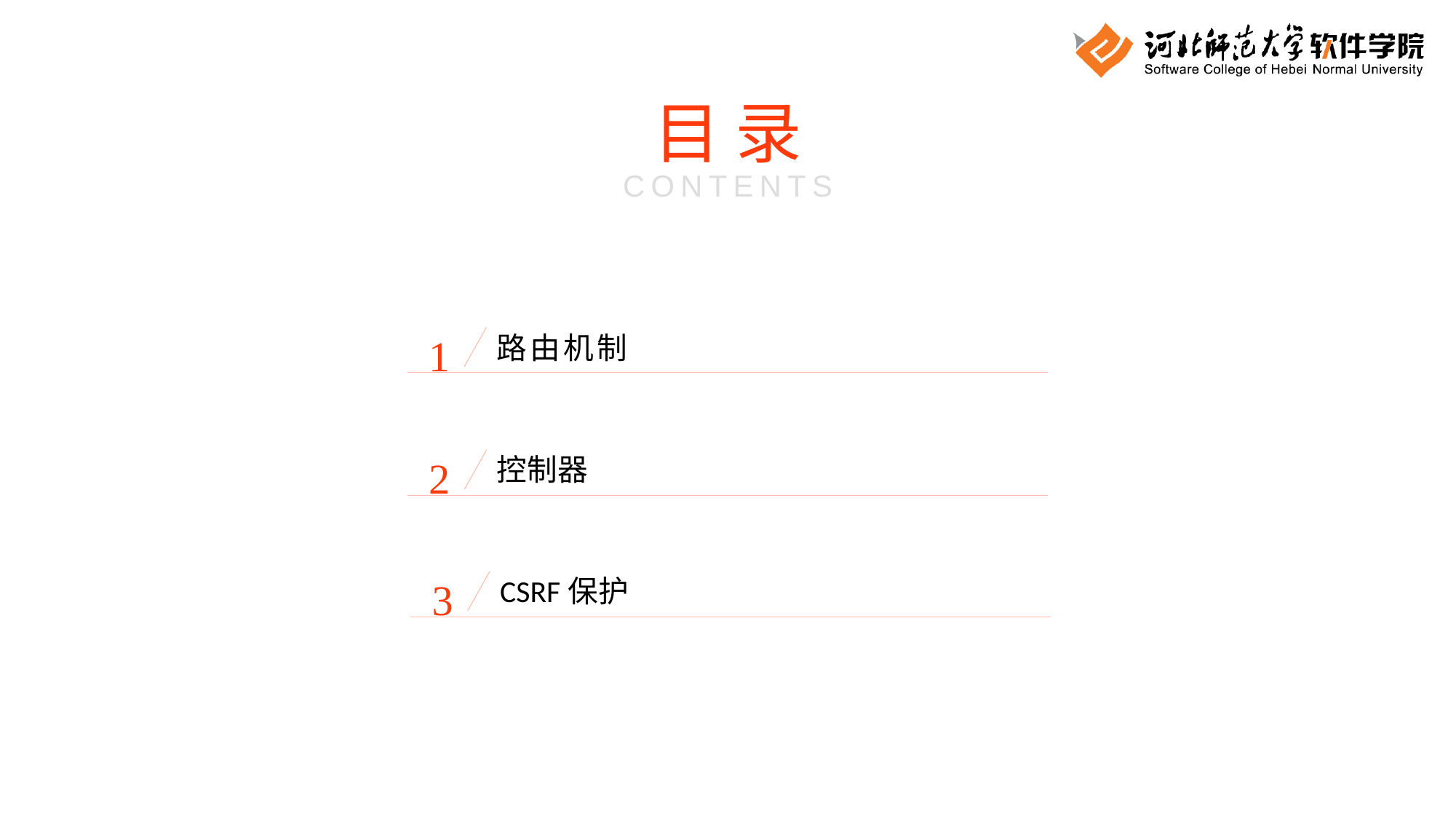

目 录
CONTENTS
1
路由机制
2
控制器
3
CSRF保护